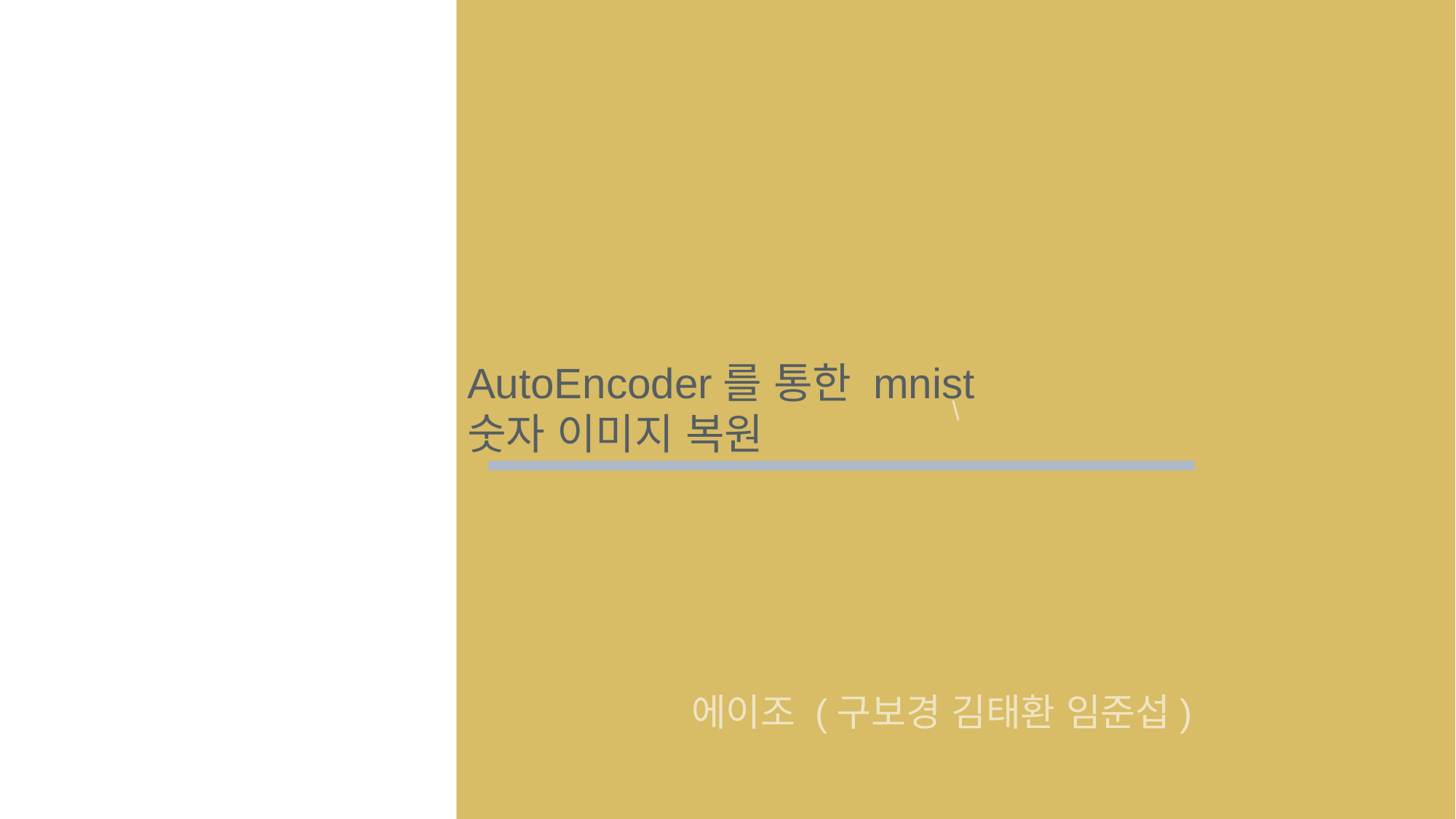

\
AutoEncoder를 통한 mnist 숫자 이미지 복원
에이조 (구보경 김태환 임준섭)